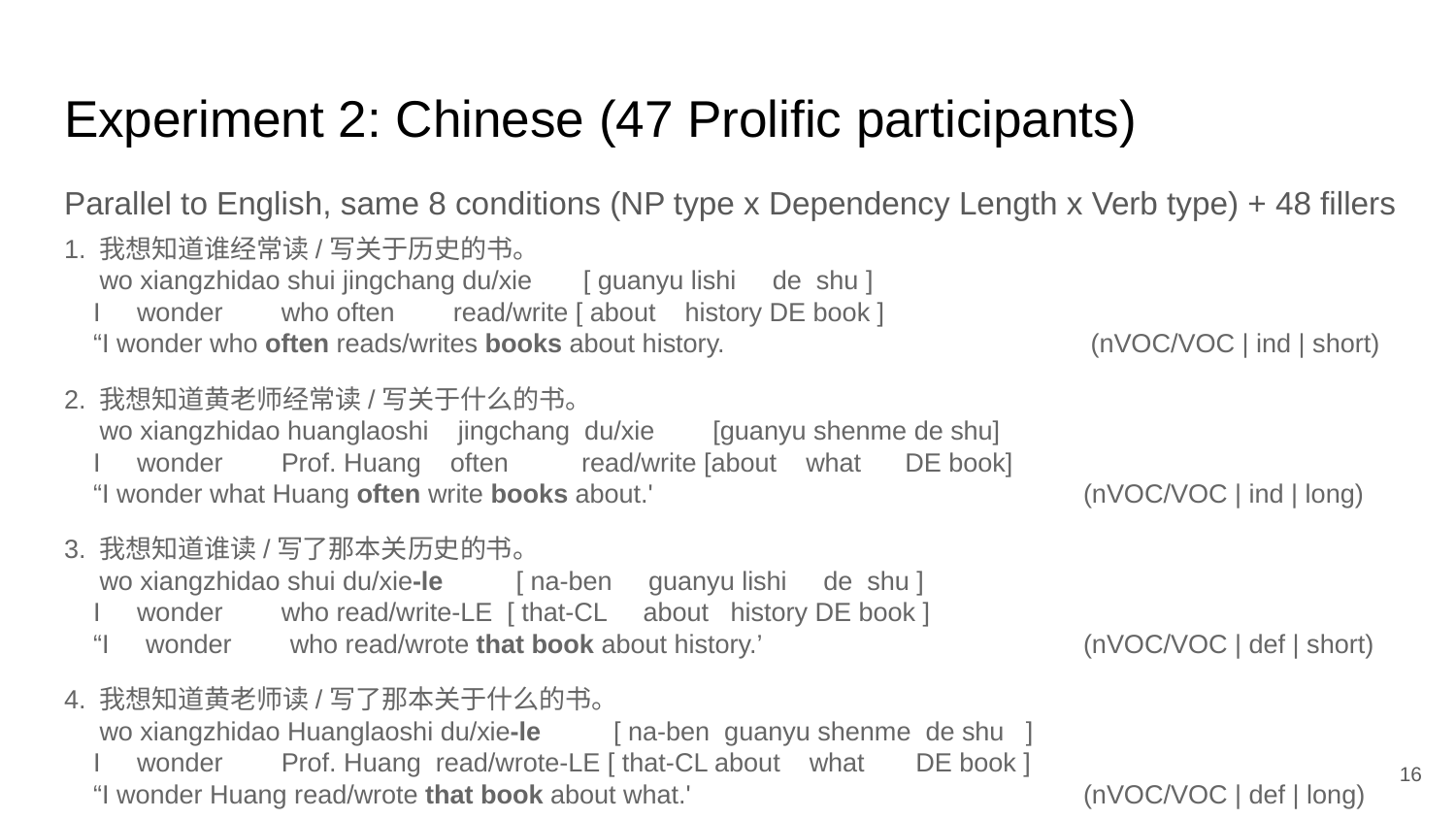

# Experiment 2: Chinese (47 Prolific participants)
Parallel to English, same 8 conditions (NP type x Dependency Length x Verb type) + 48 fillers
1. 我想知道谁经常读/写关于历史的书。
    wo xiangzhidao shui jingchang du/xie       [ guanyu lishi     de  shu ]
    I     wonder        who often        read/write [ about    history DE book ]
    “I wonder who often reads/writes books about history.			 (nVOC/VOC | ind | short)
2. 我想知道黄老师经常读/写关于什么的书。
    wo xiangzhidao huanglaoshi    jingchang  du/xie        [guanyu shenme de shu]
    I     wonder        Prof. Huang    often          read/write [about    what      DE book]
    “I wonder what Huang often write books about.'  			(nVOC/VOC | ind | long)
3. 我想知道谁读/写了那本关历史的书。
    wo xiangzhidao shui du/xie-le          [ na-ben     guanyu lishi     de  shu ]
    I     wonder        who read/write-LE  [ that-CL     about   history DE book ]
    “I     wonder        who read/wrote that book about history.’ 			(nVOC/VOC | def | short)
4. 我想知道黄老师读/写了那本关于什么的书。
    wo xiangzhidao Huanglaoshi du/xie-le          [ na-ben  guanyu shenme  de shu   ]
    I     wonder        Prof. Huang  read/wrote-LE [ that-CL about    what       DE book ]
    “I wonder Huang read/wrote that book about what.'  			(nVOC/VOC | def | long)
16